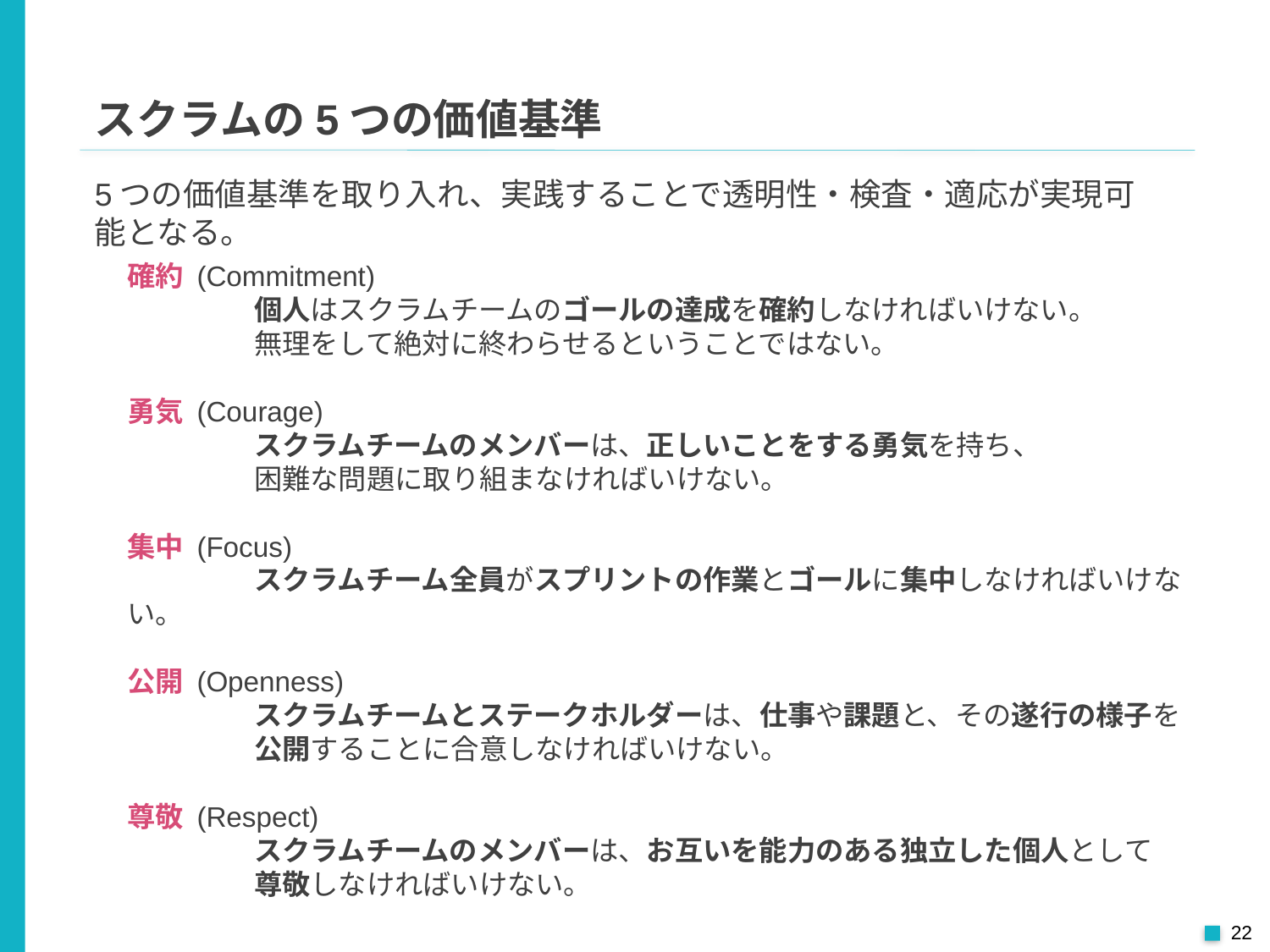

スクラムの5つの価値基準
5つの価値基準を取り入れ、実践することで透明性・検査・適応が実現可能となる。
確約 (Commitment)
	個人はスクラムチームのゴールの達成を確約しなければいけない。
	無理をして絶対に終わらせるということではない。

勇気 (Courage)
	スクラムチームのメンバーは、正しいことをする勇気を持ち、
	困難な問題に取り組まなければいけない。

集中 (Focus)
	スクラムチーム全員がスプリントの作業とゴールに集中しなければいけない。

公開 (Openness)
	スクラムチームとステークホルダーは、仕事や課題と、その遂行の様子を
	公開することに合意しなければいけない。

尊敬 (Respect)
	スクラムチームのメンバーは、お互いを能力のある独立した個人として
	尊敬しなければいけない。